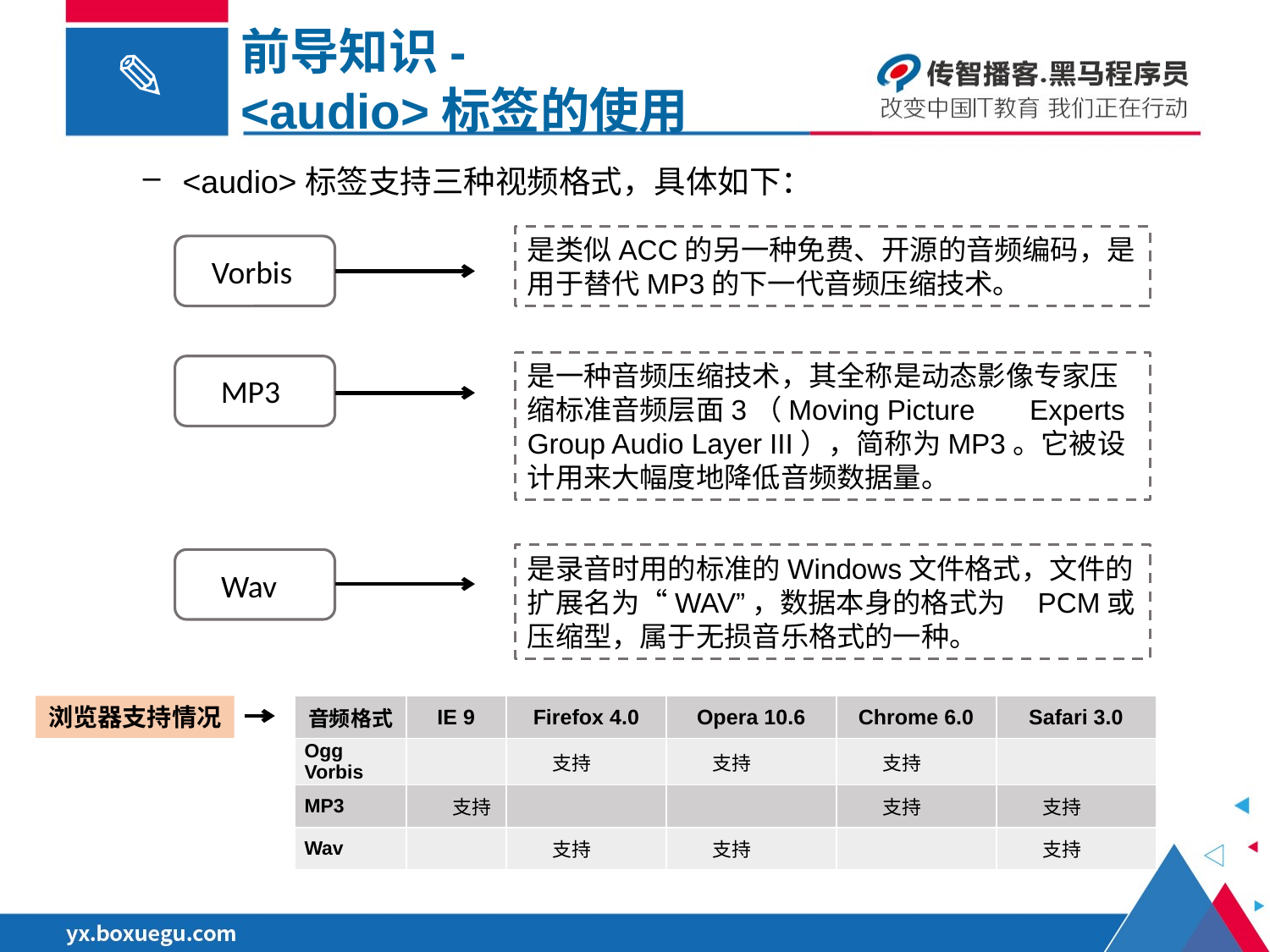

前导知识-
<audio>标签的使用
<audio>标签支持三种视频格式，具体如下：

是类似ACC的另一种免费、开源的音频编码，是用于替代MP3的下一代音频压缩技术。

Vorbis
是一种音频压缩技术，其全称是动态影像专家压缩标准音频层面3（Moving Picture       Experts Group Audio Layer III），简称为MP3。它被设计用来大幅度地降低音频数据量。

MP3
是录音时用的标准的Windows文件格式，文件的扩展名为“WAV”，数据本身的格式为    PCM或压缩型，属于无损音乐格式的一种。

Wav
浏览器支持情况
| 音频格式 | IE 9 | Firefox 4.0 | Opera 10.6 | Chrome 6.0 | Safari 3.0 |
| --- | --- | --- | --- | --- | --- |
| Ogg Vorbis |  | 支持 | 支持 | 支持 |  |
| MP3 | 支持 |  |  | 支持 | 支持 |
| Wav |  | 支持 | 支持 |  | 支持 |